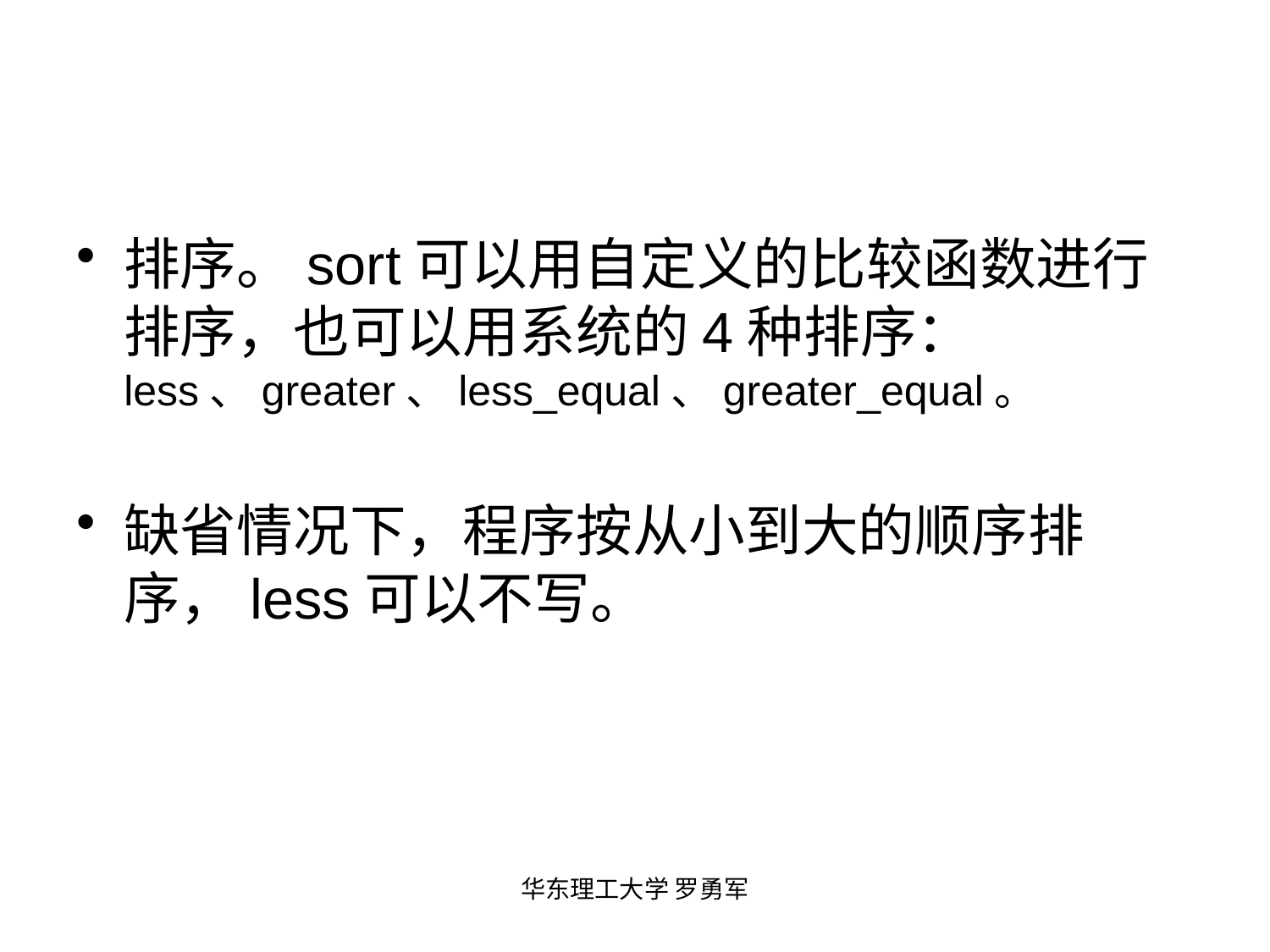

排序。sort可以用自定义的比较函数进行排序，也可以用系统的4种排序：less、greater、less_equal、greater_equal。

缺省情况下，程序按从小到大的顺序排序，less可以不写。

华东理工大学 罗勇军